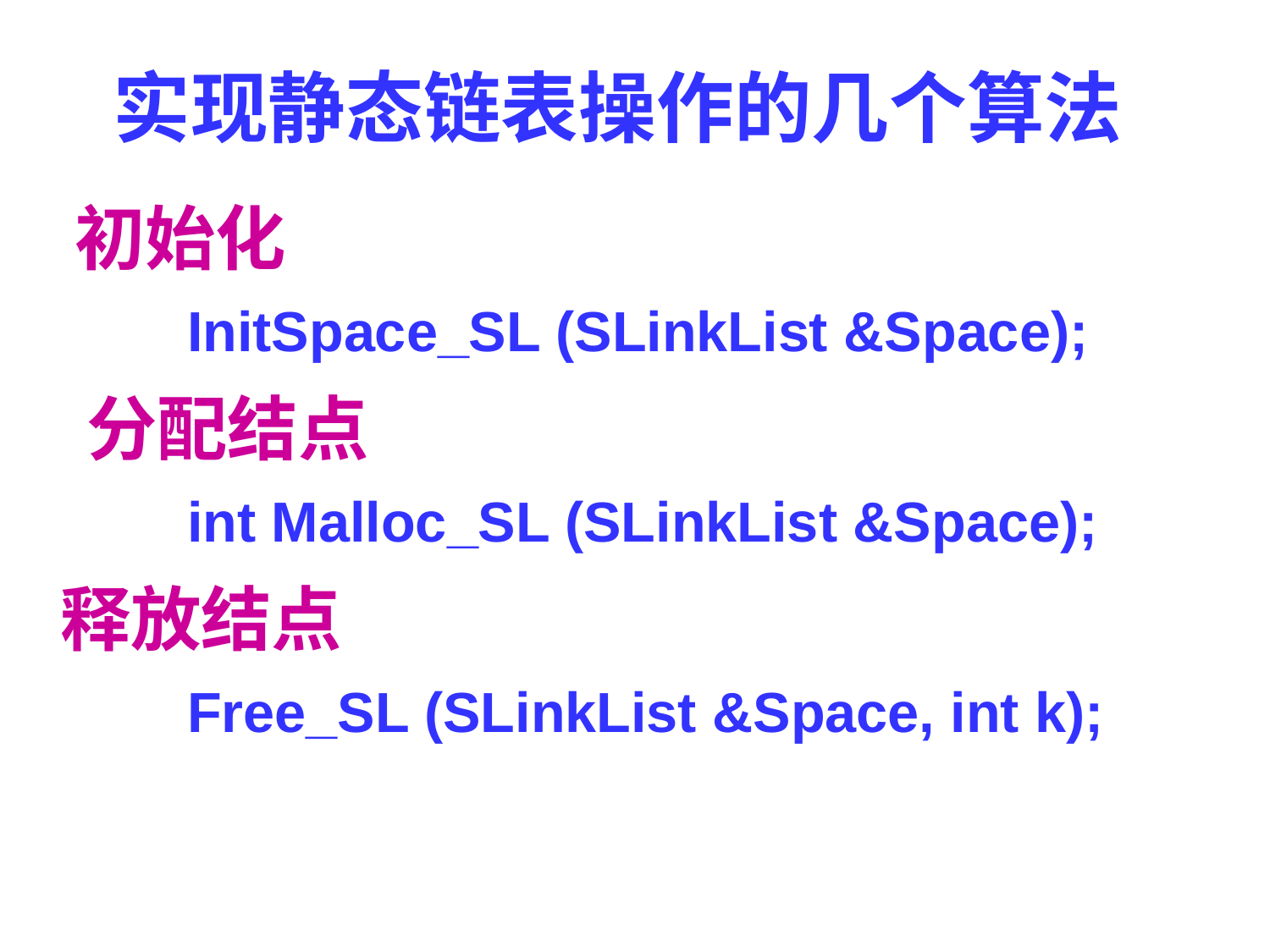

实现静态链表操作的几个算法
 初始化
	InitSpace_SL (SLinkList &Space);
 分配结点
 	int Malloc_SL (SLinkList &Space);
释放结点
 	Free_SL (SLinkList &Space, int k);